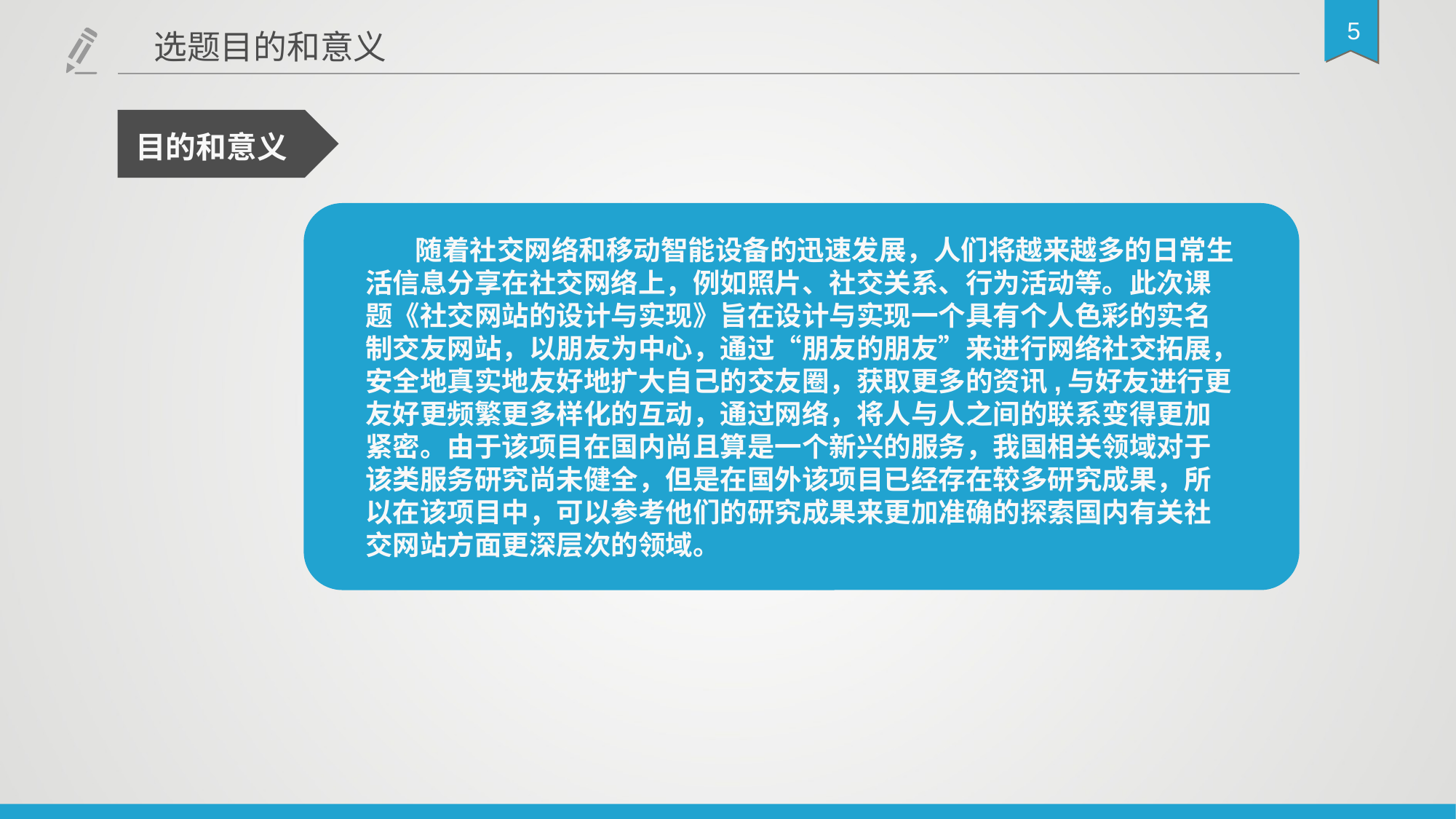

选题目的和意义

目的和意义

       随着社交网络和移动智能设备的迅速发展，人们将越来越多的日常生活信息分享在社交网络上，例如照片、社交关系、行为活动等。此次课题《社交网站的设计与实现》旨在设计与实现一个具有个人色彩的实名制交友网站，以朋友为中心，通过“朋友的朋友”来进行网络社交拓展，安全地真实地友好地扩大自己的交友圈，获取更多的资讯,与好友进行更友好更频繁更多样化的互动，通过网络，将人与人之间的联系变得更加紧密。由于该项目在国内尚且算是一个新兴的服务，我国相关领域对于该类服务研究尚未健全，但是在国外该项目已经存在较多研究成果，所以在该项目中，可以参考他们的研究成果来更加准确的探索国内有关社
交网站方面更深层次的领域。